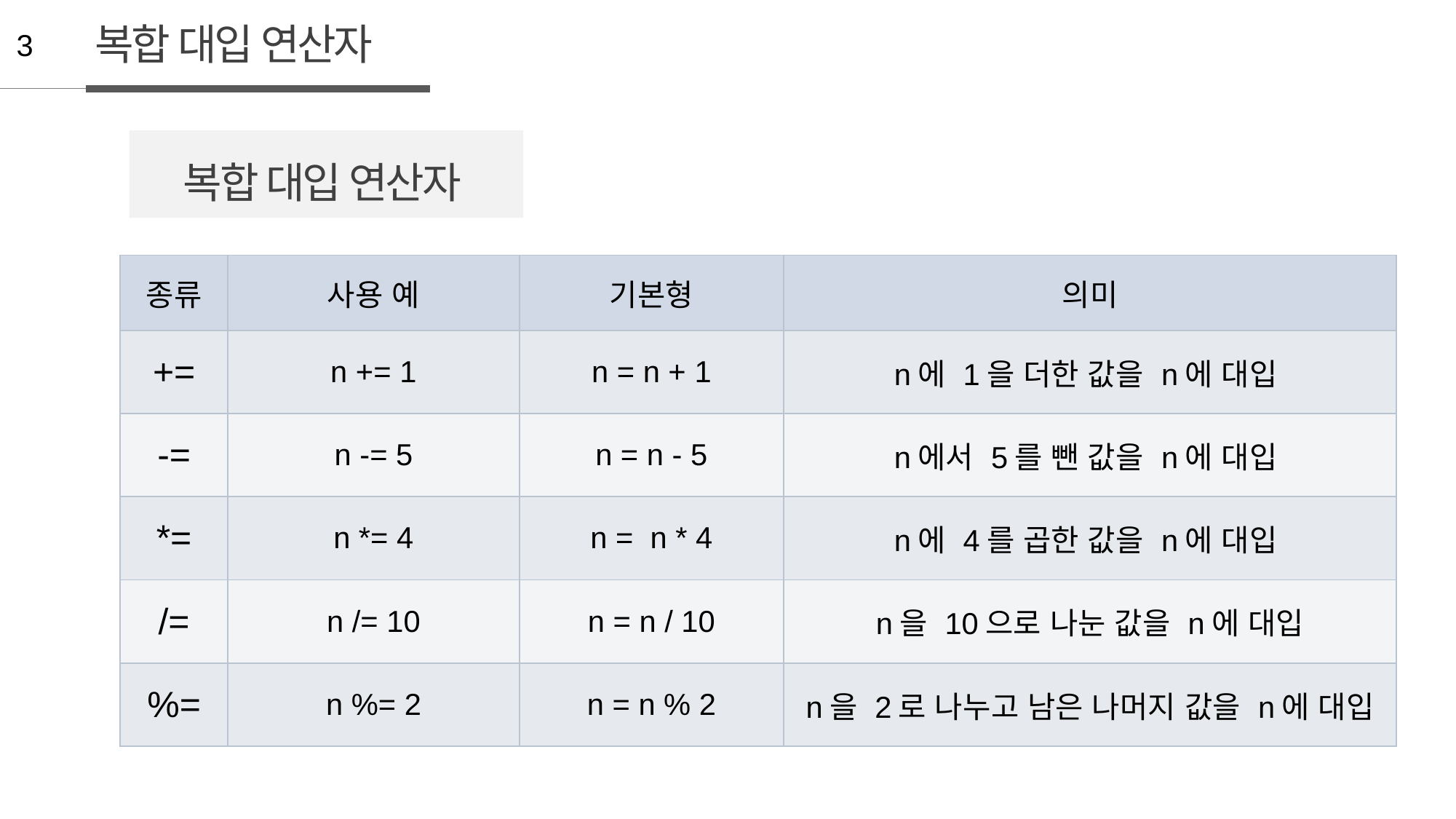

복합 대입 연산자
3
복합 대입 연산자

| 종류 | 사용 예 | 기본형 | 의미 |
| --- | --- | --- | --- |
| += | n += 1 | n = n + 1 | n에 1을 더한 값을 n에 대입 |
| -= | n -= 5 | n = n - 5 | n에서 5를 뺀 값을 n에 대입 |
| \*= | n \*= 4 | n = n \* 4 | n에 4를 곱한 값을 n에 대입 |
| /= | n /= 10 | n = n / 10 | n을 10으로 나눈 값을 n에 대입 |
| %= | n %= 2 | n = n % 2 | n을 2로 나누고 남은 나머지 값을 n에 대입 |